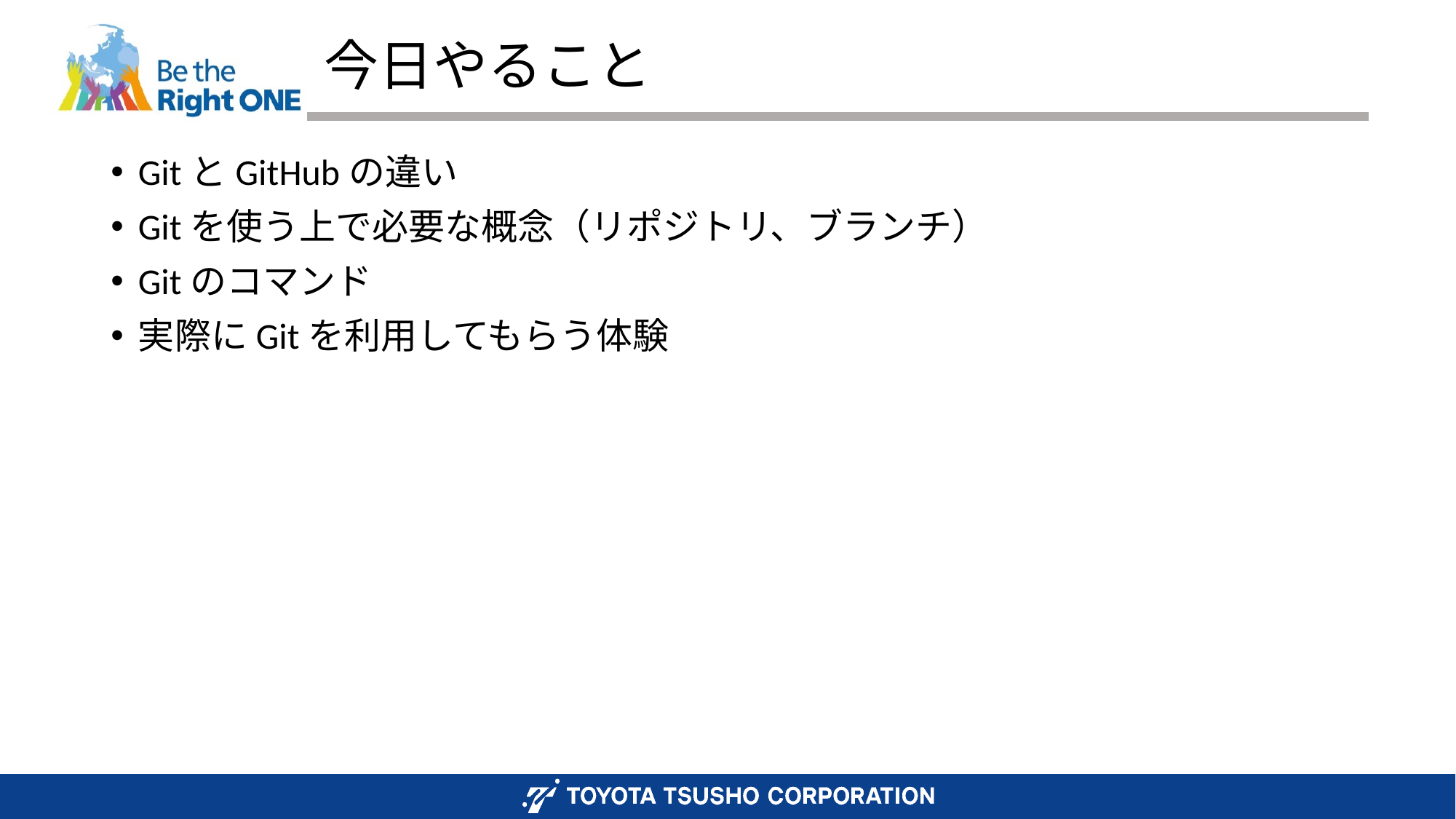

# 今日やること
GitとGitHubの違い
Gitを使う上で必要な概念（リポジトリ、ブランチ）
Gitのコマンド
実際にGitを利用してもらう体験